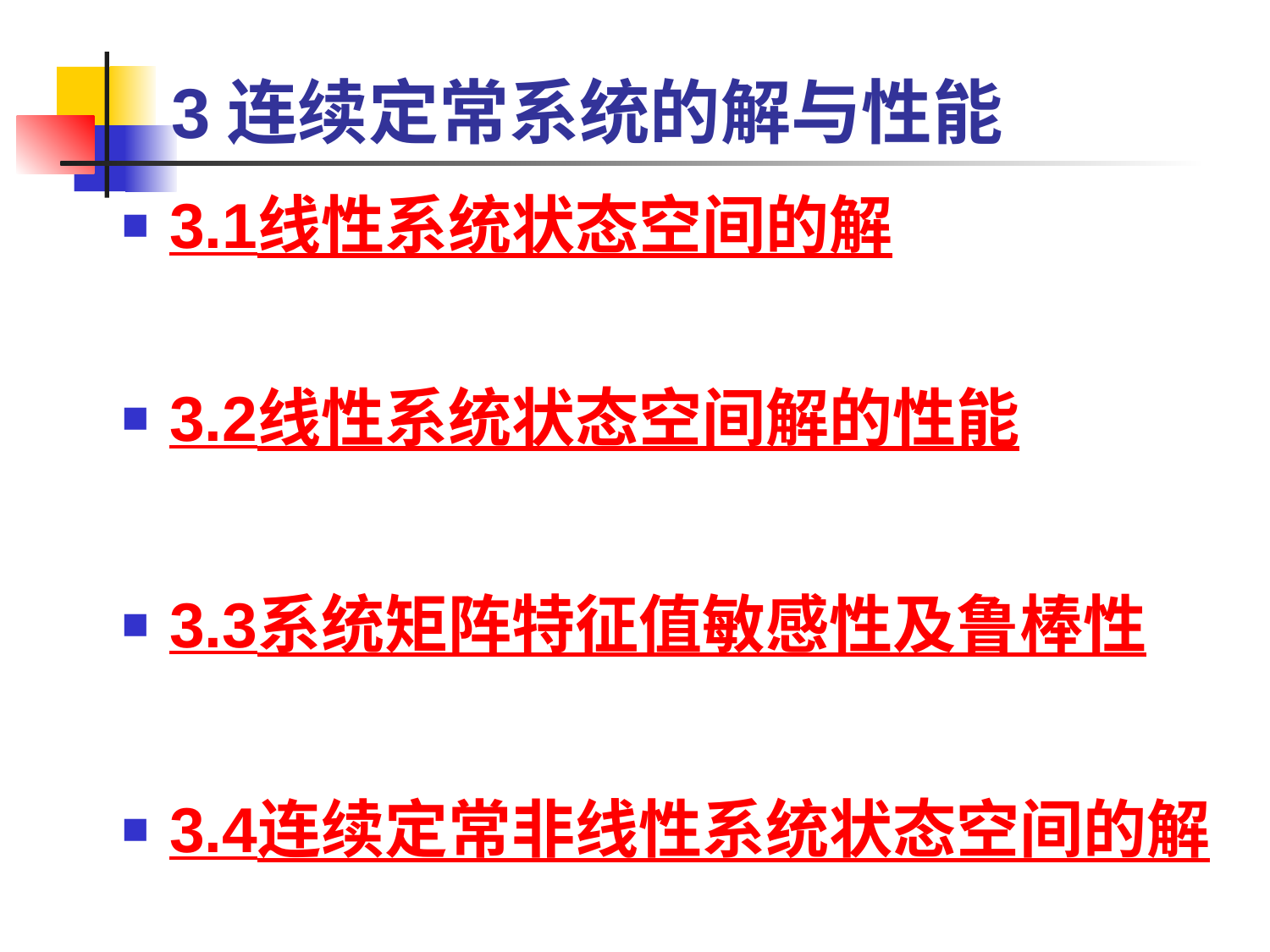

# 3连续定常系统的解与性能
3.1线性系统状态空间的解

3.2线性系统状态空间解的性能

3.3系统矩阵特征值敏感性及鲁棒性

3.4连续定常非线性系统状态空间的解